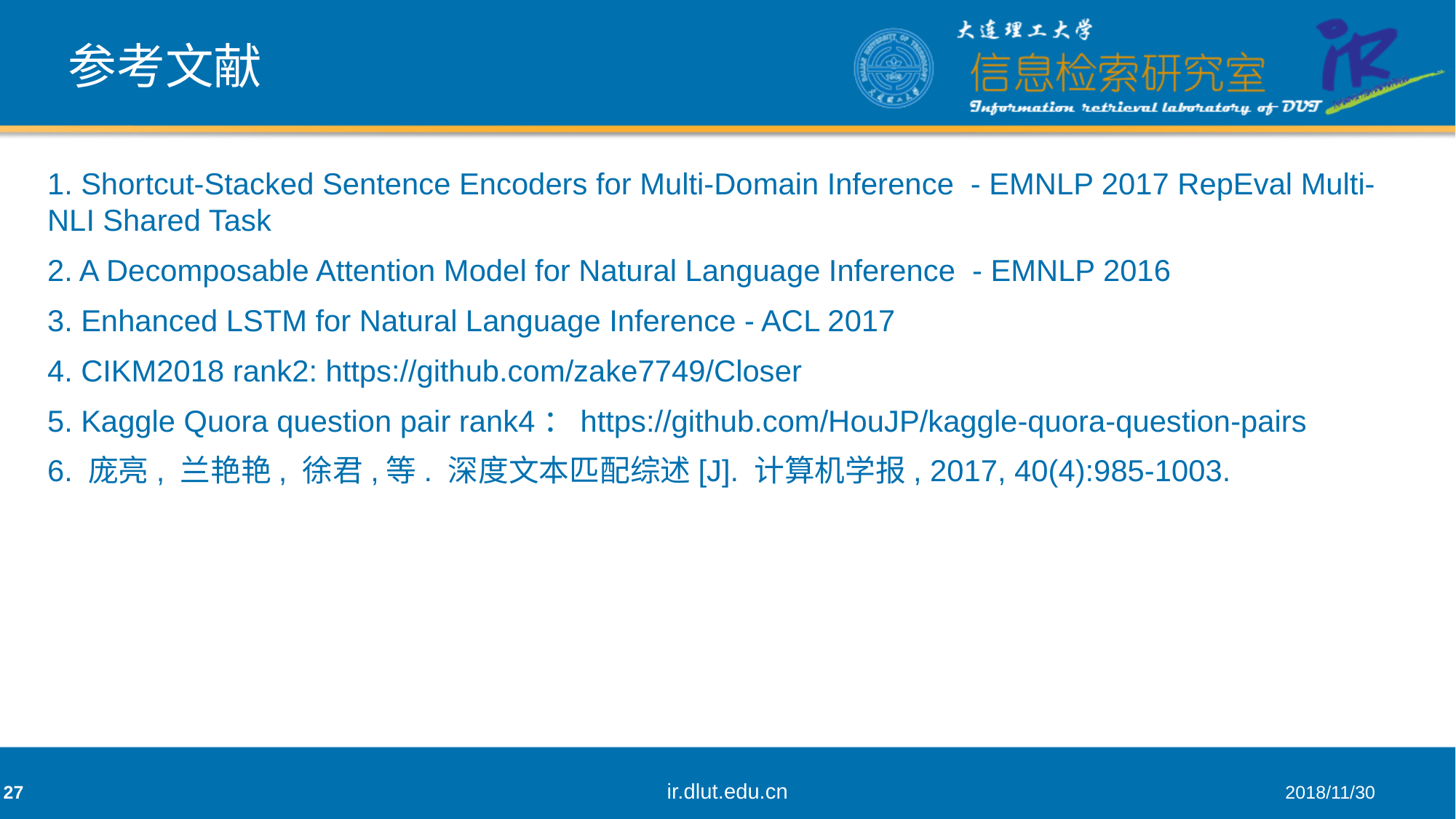

# 参考文献
1. Shortcut-Stacked Sentence Encoders for Multi-Domain Inference  - EMNLP 2017 RepEval Multi-NLI Shared Task
2. A Decomposable Attention Model for Natural Language Inference  - EMNLP 2016
3. Enhanced LSTM for Natural Language Inference - ACL 2017
4. CIKM2018 rank2: https://github.com/zake7749/Closer
5. Kaggle Quora question pair rank4：https://github.com/HouJP/kaggle-quora-question-pairs
6. 庞亮, 兰艳艳, 徐君,等. 深度文本匹配综述[J]. 计算机学报, 2017, 40(4):985-1003.